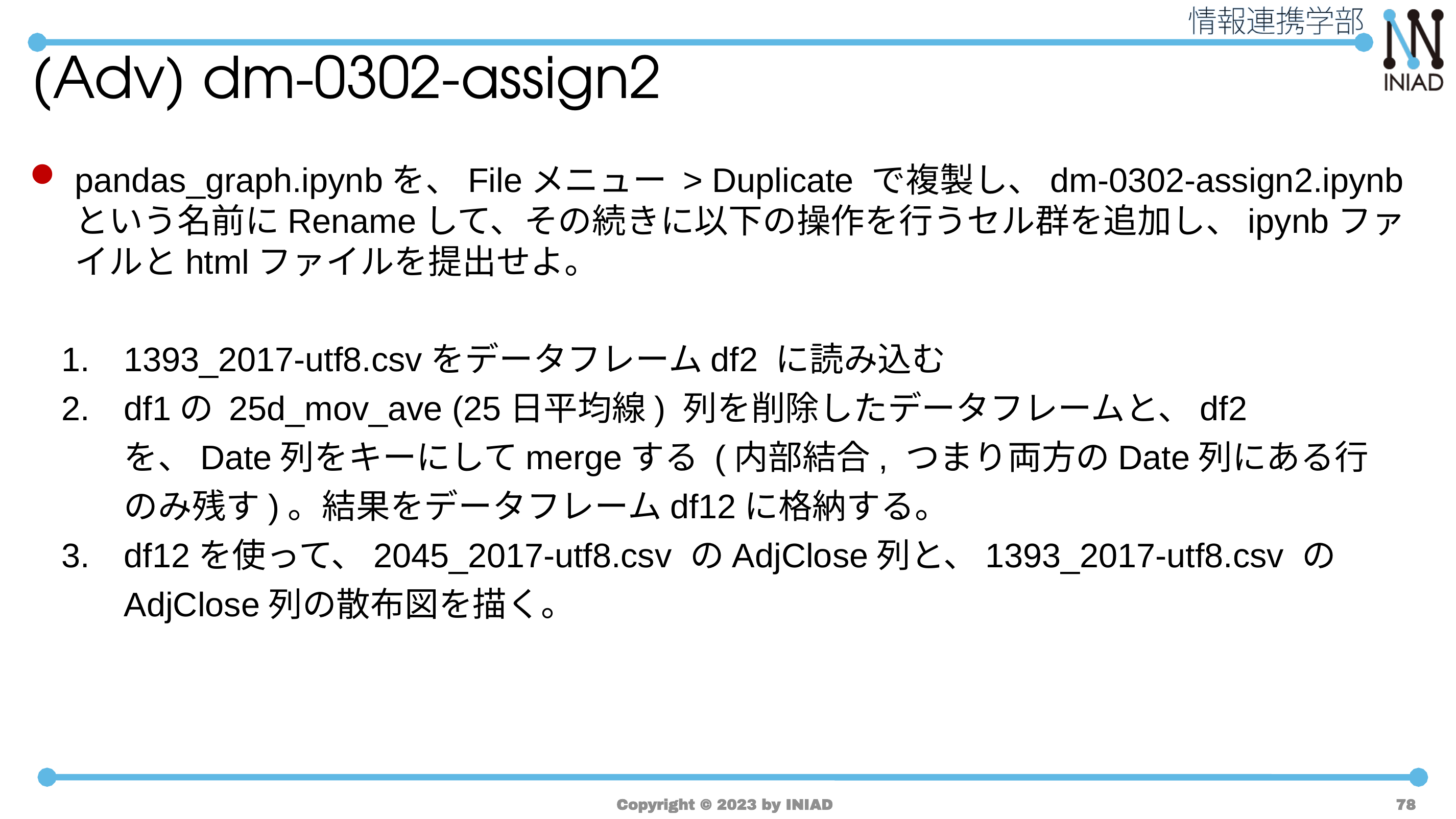

# (Adv) dm-0302-assign2
pandas_graph.ipynbを、Fileメニュー > Duplicate で複製し、dm-0302-assign2.ipynb という名前にRenameして、その続きに以下の操作を行うセル群を追加し、ipynbファイルとhtmlファイルを提出せよ。
1393_2017-utf8.csvをデータフレームdf2 に読み込む
df1の 25d_mov_ave (25日平均線) 列を削除したデータフレームと、df2を、Date列をキーにしてmergeする (内部結合, つまり両方のDate列にある行のみ残す)。結果をデータフレームdf12に格納する。
df12を使って、2045_2017-utf8.csv のAdjClose列と、1393_2017-utf8.csv のAdjClose列の散布図を描く。
Copyright © 2023 by INIAD
78